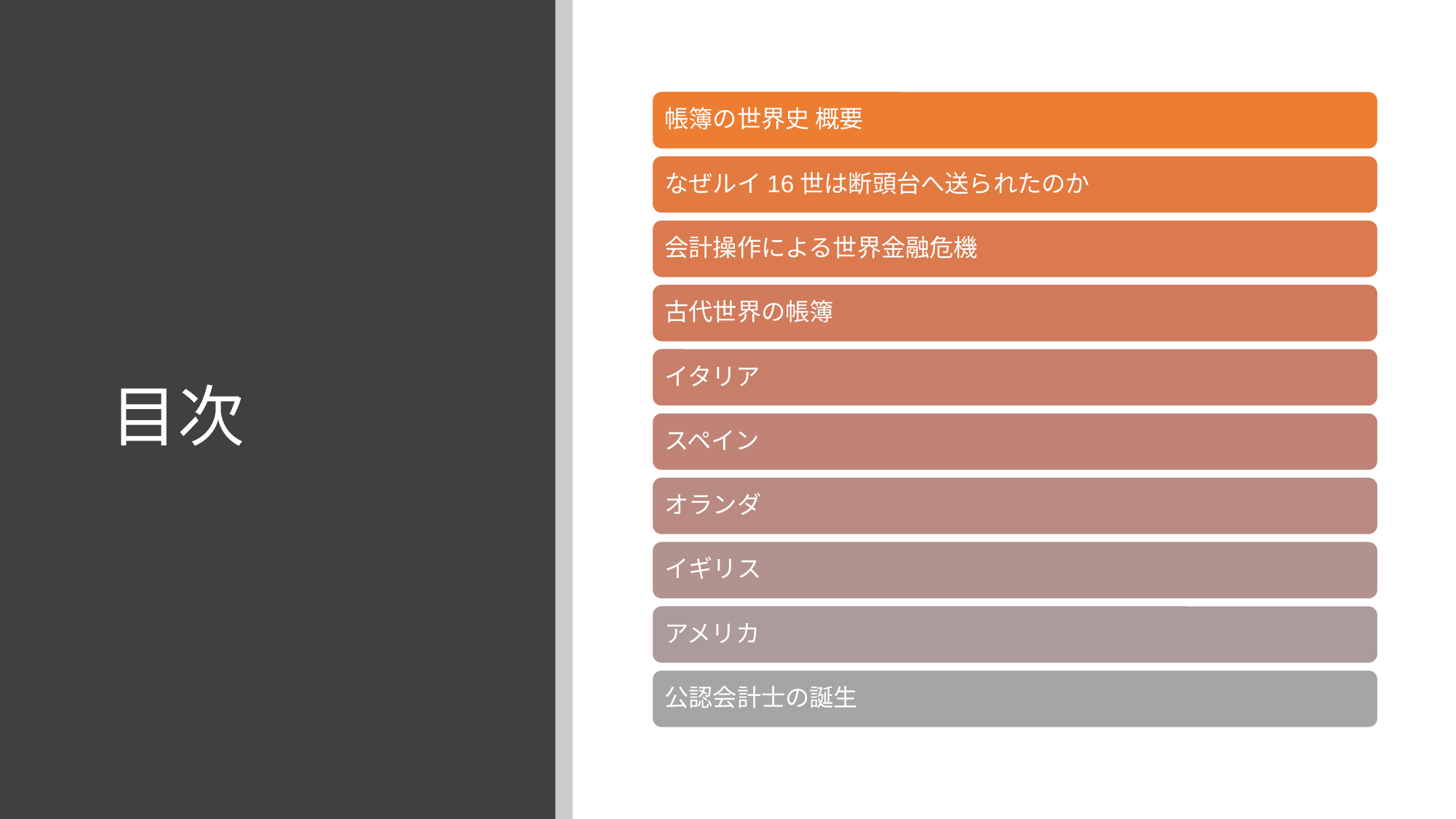

帳簿の世界史 概要
なぜルイ16世は断頭台へ送られたのか
会計操作による世界金融危機
古代世界の帳簿
イタリア
スペイン
オランダ
イギリス
アメリカ
公認会計士の誕生
# 目次